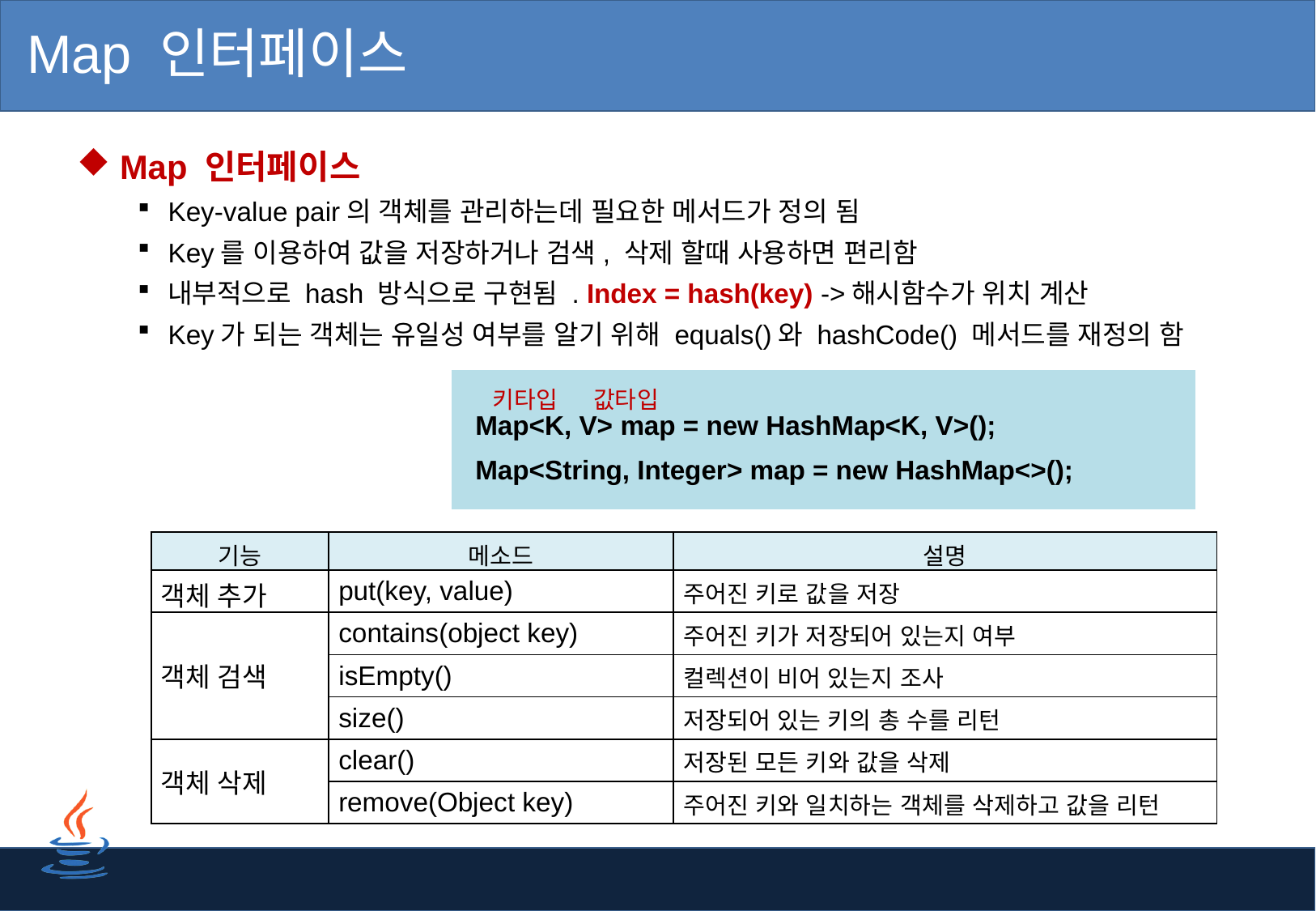

Map 인터페이스
 Map 인터페이스
Key-value pair의 객체를 관리하는데 필요한 메서드가 정의 됨
Key를 이용하여 값을 저장하거나 검색, 삭제 할때 사용하면 편리함
내부적으로 hash 방식으로 구현됨 . Index = hash(key) ->해시함수가 위치 계산
Key가 되는 객체는 유일성 여부를 알기 위해 equals()와 hashCode() 메서드를 재정의 함

| Map<K, V> map = new HashMap<K, V>(); Map<String, Integer> map = new HashMap<>(); |
| --- |
키타입
값타입
| 기능 | 메소드 | 설명 |
| --- | --- | --- |
| 객체 추가 | put(key, value) | 주어진 키로 값을 저장 |
| 객체 검색 | contains(object key) | 주어진 키가 저장되어 있는지 여부 |
|  | isEmpty() | 컬렉션이 비어 있는지 조사 |
|  | size() | 저장되어 있는 키의 총 수를 리턴 |
| 객체 삭제 | clear() | 저장된 모든 키와 값을 삭제 |
|  | remove(Object key) | 주어진 키와 일치하는 객체를 삭제하고 값을 리턴 |